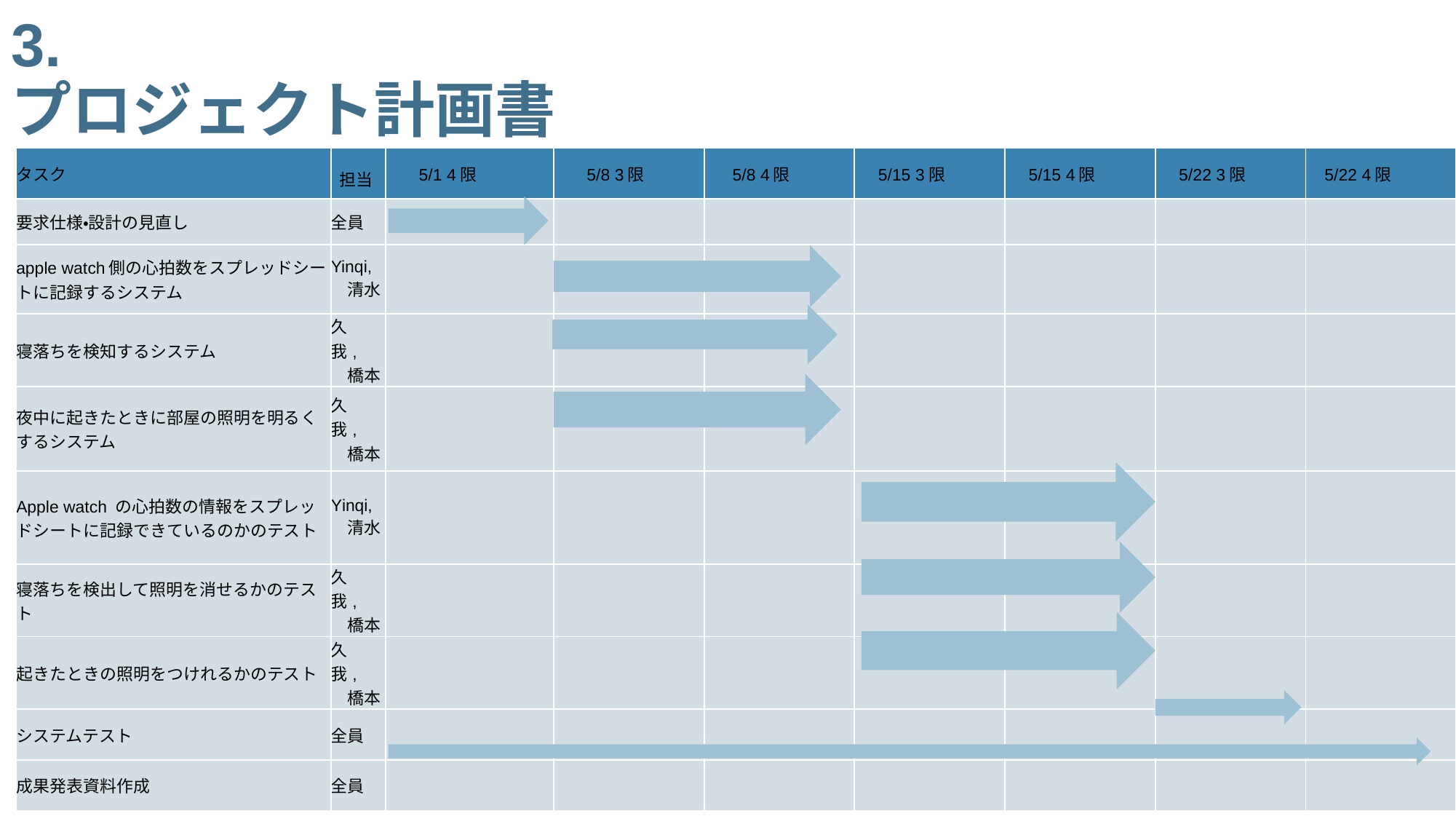

# 3. プロジェクト計画書
| タスク | 担当 | 5/1 4限 | 5/8 3限 | 5/8 4限 | 5/15 3限 | 5/15 4限 | 5/22 3限 | 5/22 4限 |
| --- | --- | --- | --- | --- | --- | --- | --- | --- |
| 要求仕様・設計の見直し | 全員 |  |  |  |  |  |  |  |
| apple watch側の心拍数をスプレッドシートに記録するシステム | Yinqi,　清水 |  |  |  |  |  |  |  |
| 寝落ちを検知するシステム | 久我,　　橋本 |  |  |  |  |  |  |  |
| 夜中に起きたときに部屋の照明を明るくするシステム | 久我,　　橋本 |  |  |  |  |  |  |  |
| Apple watch の心拍数の情報をスプレッドシートに記録できているのかのテスト | Yinqi,　清水 |  |  |  |  |  |  |  |
| 寝落ちを検出して照明を消せるかのテスト | 久我,　　橋本 |  |  |  |  |  |  |  |
| 起きたときの照明をつけれるかのテスト | 久我,　　橋本 |  |  |  |  |  |  |  |
| システムテスト | 全員 |  |  |  |  |  |  |  |
| 成果発表資料作成 | 全員 |  |  |  |  |  |  |  |